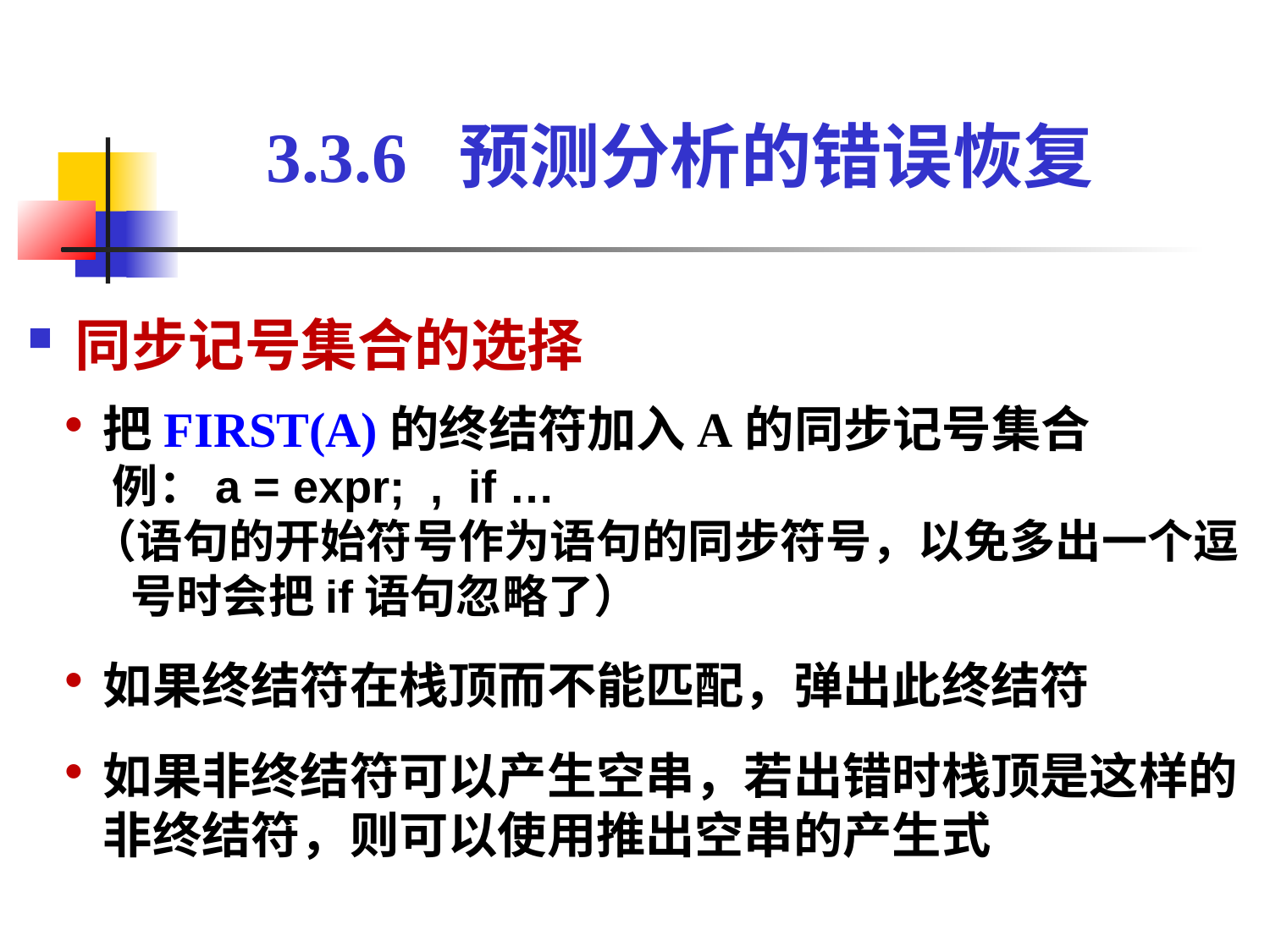

3.3.6  预测分析的错误恢复
同步记号集合的选择
把FIRST(A)的终结符加入A的同步记号集合
 例：a = expr;  ,  if …
（语句的开始符号作为语句的同步符号，以免多出一个逗号时会把if语句忽略了）
如果终结符在栈顶而不能匹配，弹出此终结符
如果非终结符可以产生空串，若出错时栈顶是这样的非终结符，则可以使用推出空串的产生式